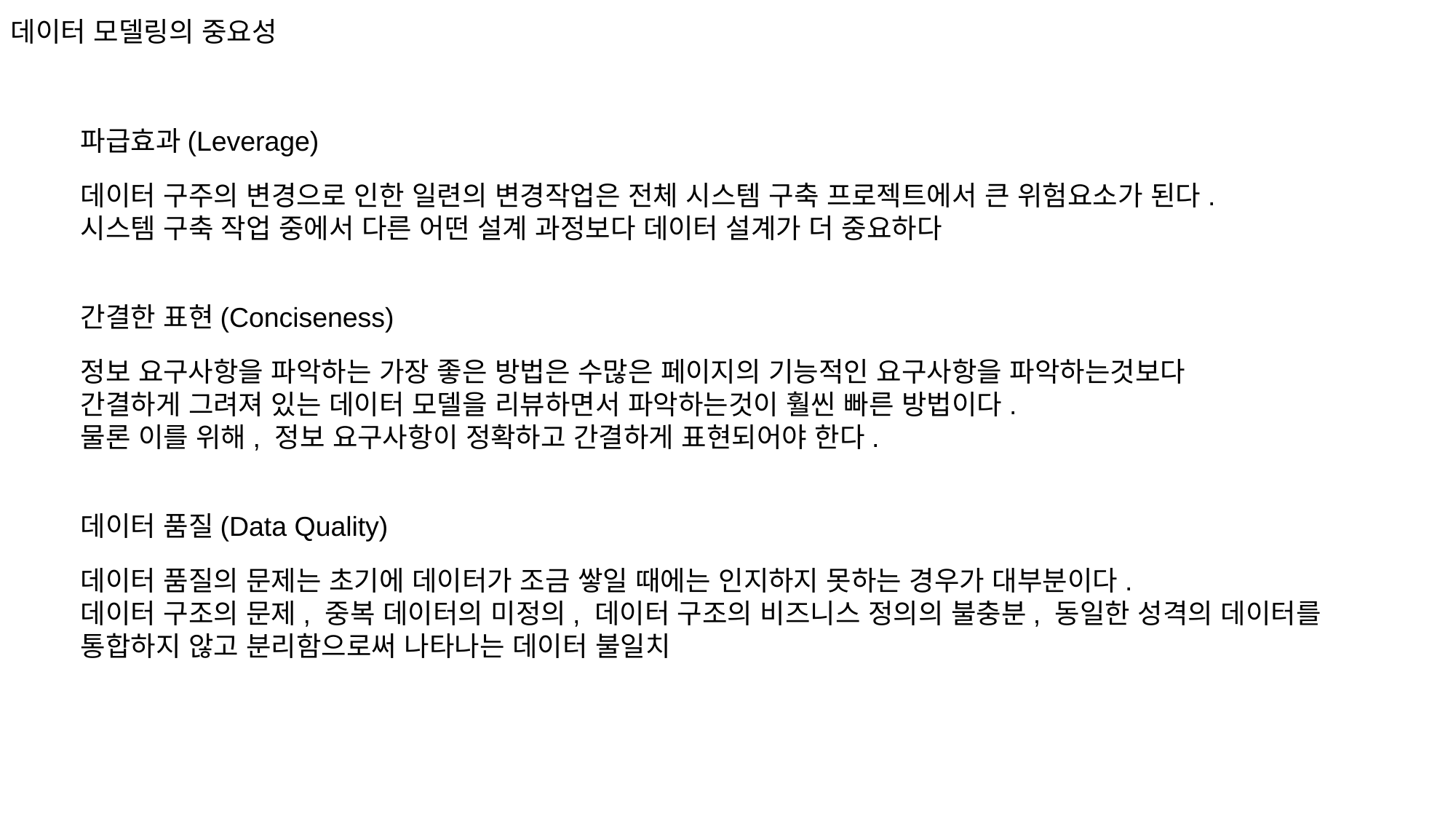

데이터 모델링의 중요성
파급효과(Leverage)
데이터 구주의 변경으로 인한 일련의 변경작업은 전체 시스템 구축 프로젝트에서 큰 위험요소가 된다.
시스템 구축 작업 중에서 다른 어떤 설계 과정보다 데이터 설계가 더 중요하다
간결한 표현(Conciseness)
정보 요구사항을 파악하는 가장 좋은 방법은 수많은 페이지의 기능적인 요구사항을 파악하는것보다
간결하게 그려져 있는 데이터 모델을 리뷰하면서 파악하는것이 훨씬 빠른 방법이다.
물론 이를 위해, 정보 요구사항이 정확하고 간결하게 표현되어야 한다.
데이터 품질(Data Quality)
데이터 품질의 문제는 초기에 데이터가 조금 쌓일 때에는 인지하지 못하는 경우가 대부분이다.
데이터 구조의 문제, 중복 데이터의 미정의, 데이터 구조의 비즈니스 정의의 불충분, 동일한 성격의 데이터를 통합하지 않고 분리함으로써 나타나는 데이터 불일치